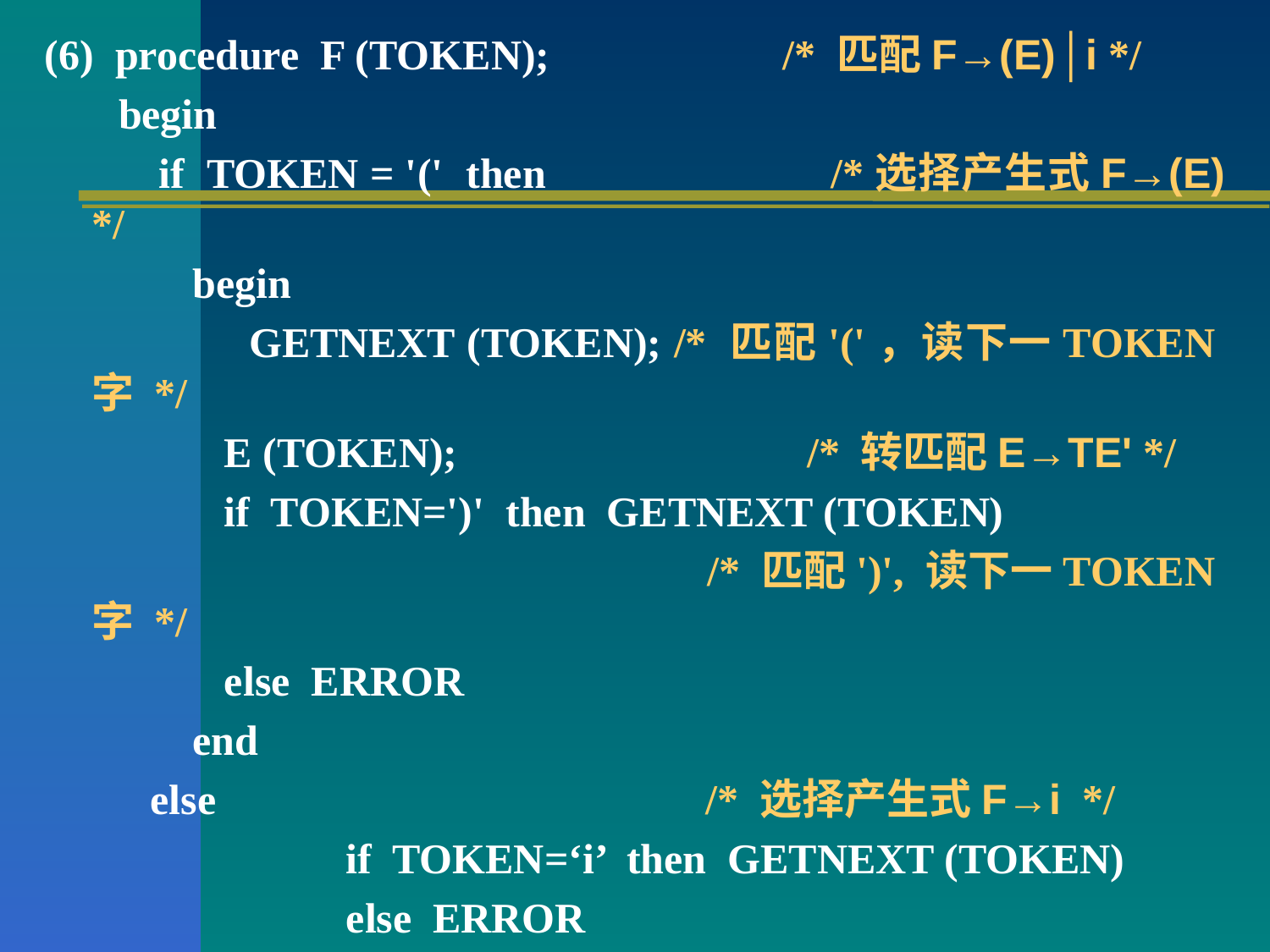

(6)  procedure  F (TOKEN);                      /* 匹配F→(E)│i */
       begin
          if  TOKEN = '('  then                         /*选择产生式F→(E) */
              begin
                 GETNEXT (TOKEN); /* 匹配'('，读下一TOKEN字 */
                 E (TOKEN);                                 /* 转匹配E→TE' */
                 if  TOKEN=')'  then  GETNEXT (TOKEN)
					          /* 匹配')', 读下一TOKEN字 */
                 else  ERROR
              end
          else 	                                  /* 选择产生式F→i  */
		 	if  TOKEN=‘i’  then  GETNEXT (TOKEN)
			else  ERROR
       end;